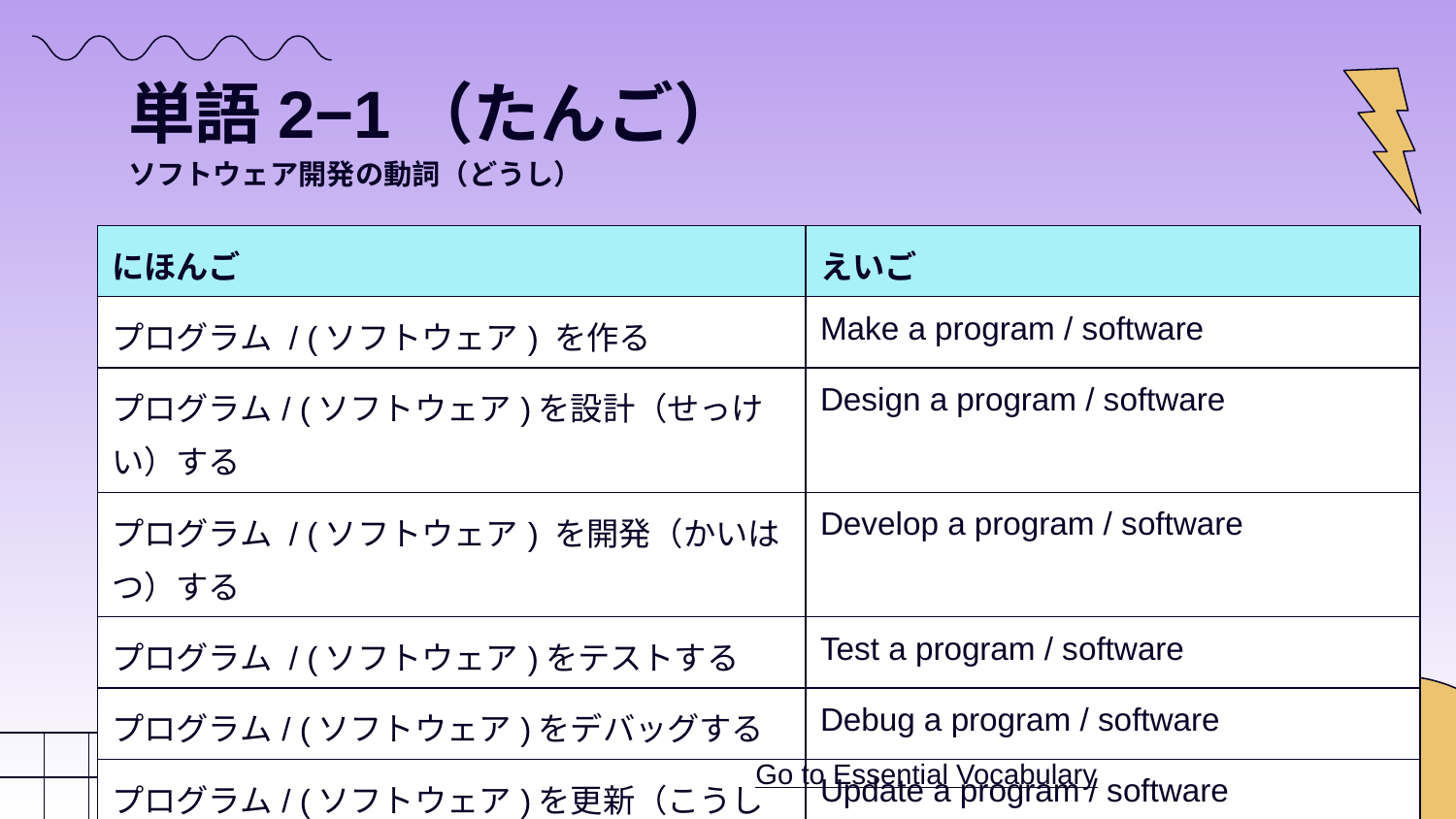

# 単語2−1（たんご） ソフトウェア開発の動詞（どうし）
| にほんご | えいご |
| --- | --- |
| プログラム / (ソフトウェア) を作る | Make a program / software |
| プログラム/ (ソフトウェア)を設計（せっけい）する | Design a program / software |
| プログラム / (ソフトウェア) を開発（かいはつ）する | Develop a program / software |
| プログラム / (ソフトウェア)をテストする | Test a program / software |
| プログラム/ (ソフトウェア)をデバッグする | Debug a program / software |
| プログラム/ (ソフトウェア)を更新（こうしん）する | Update a program / software |
| プログラム/ (ソフトウェア)を修正（しゅうせい）する | fix a program / software |
Go to Essential Vocabulary